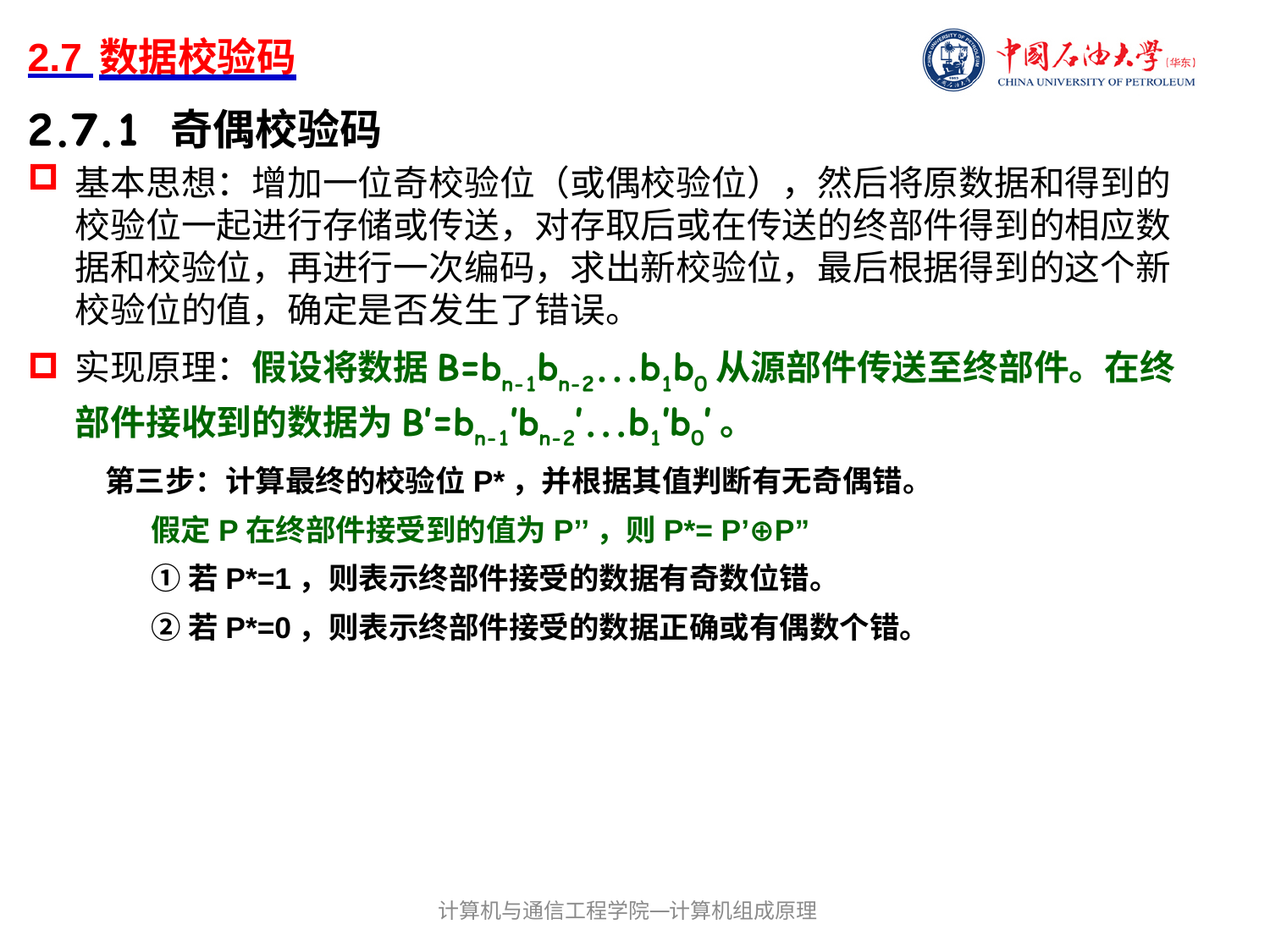

# 2.7 数据校验码
2.7.1 奇偶校验码
基本思想：增加一位奇校验位（或偶校验位），然后将原数据和得到的校验位一起进行存储或传送，对存取后或在传送的终部件得到的相应数据和校验位，再进行一次编码，求出新校验位，最后根据得到的这个新校验位的值，确定是否发生了错误。
实现原理：假设将数据B=bn-1bn-2...b1b0从源部件传送至终部件。在终部件接收到的数据为B’=bn-1’bn-2’...b1’b0’。
 第三步：计算最终的校验位P*，并根据其值判断有无奇偶错。
　　假定P在终部件接受到的值为P’’，则P*= P’⊕P”
　　① 若P*=1，则表示终部件接受的数据有奇数位错。
　　② 若P*=0，则表示终部件接受的数据正确或有偶数个错。

83

计算机与通信工程学院—计算机组成原理